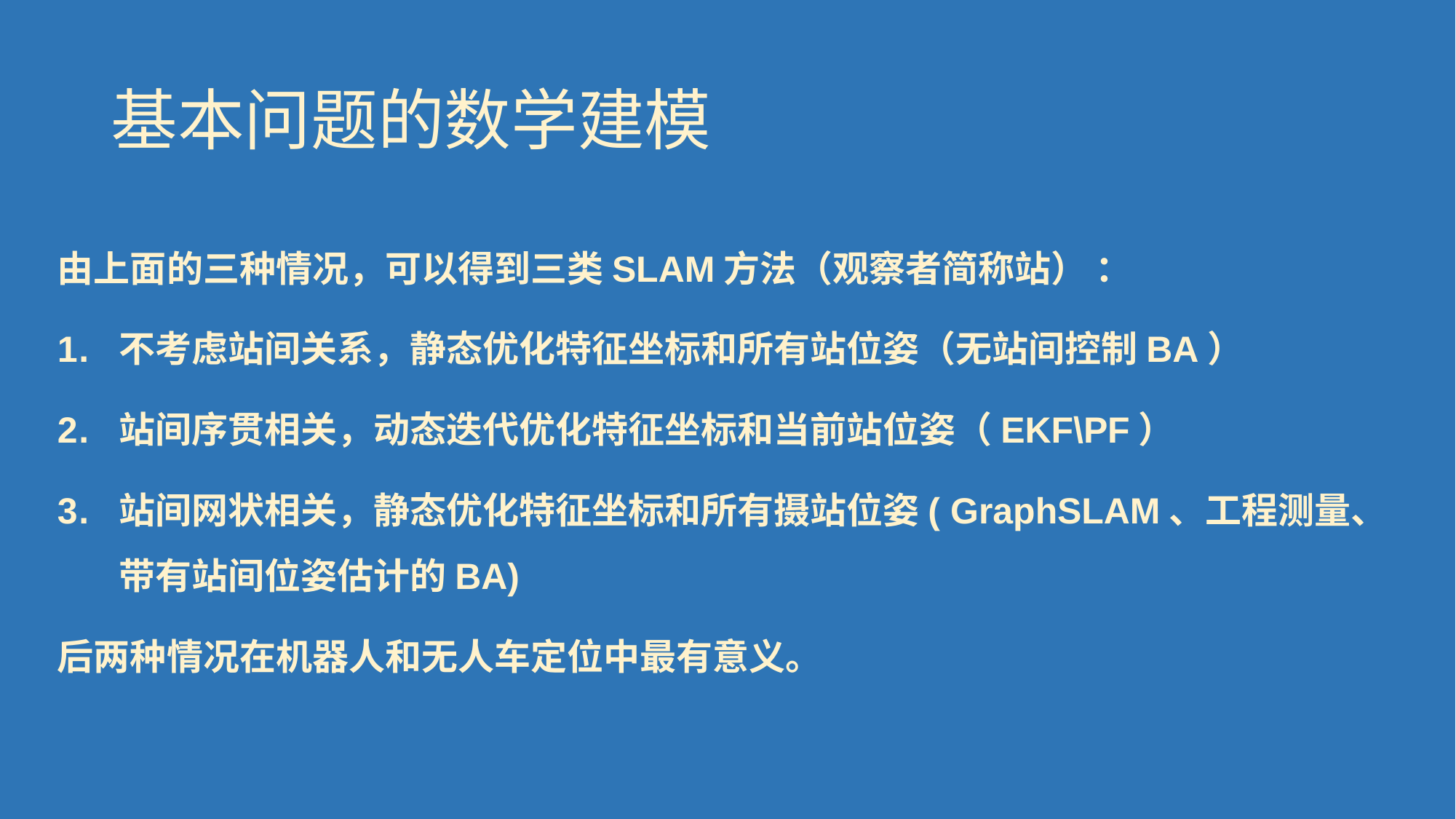

# 基本问题的数学建模
由上面的三种情况，可以得到三类SLAM方法（观察者简称站） ：
不考虑站间关系，静态优化特征坐标和所有站位姿（无站间控制BA）
站间序贯相关，动态迭代优化特征坐标和当前站位姿（EKF\PF）
站间网状相关，静态优化特征坐标和所有摄站位姿( GraphSLAM、工程测量、带有站间位姿估计的BA)
后两种情况在机器人和无人车定位中最有意义。